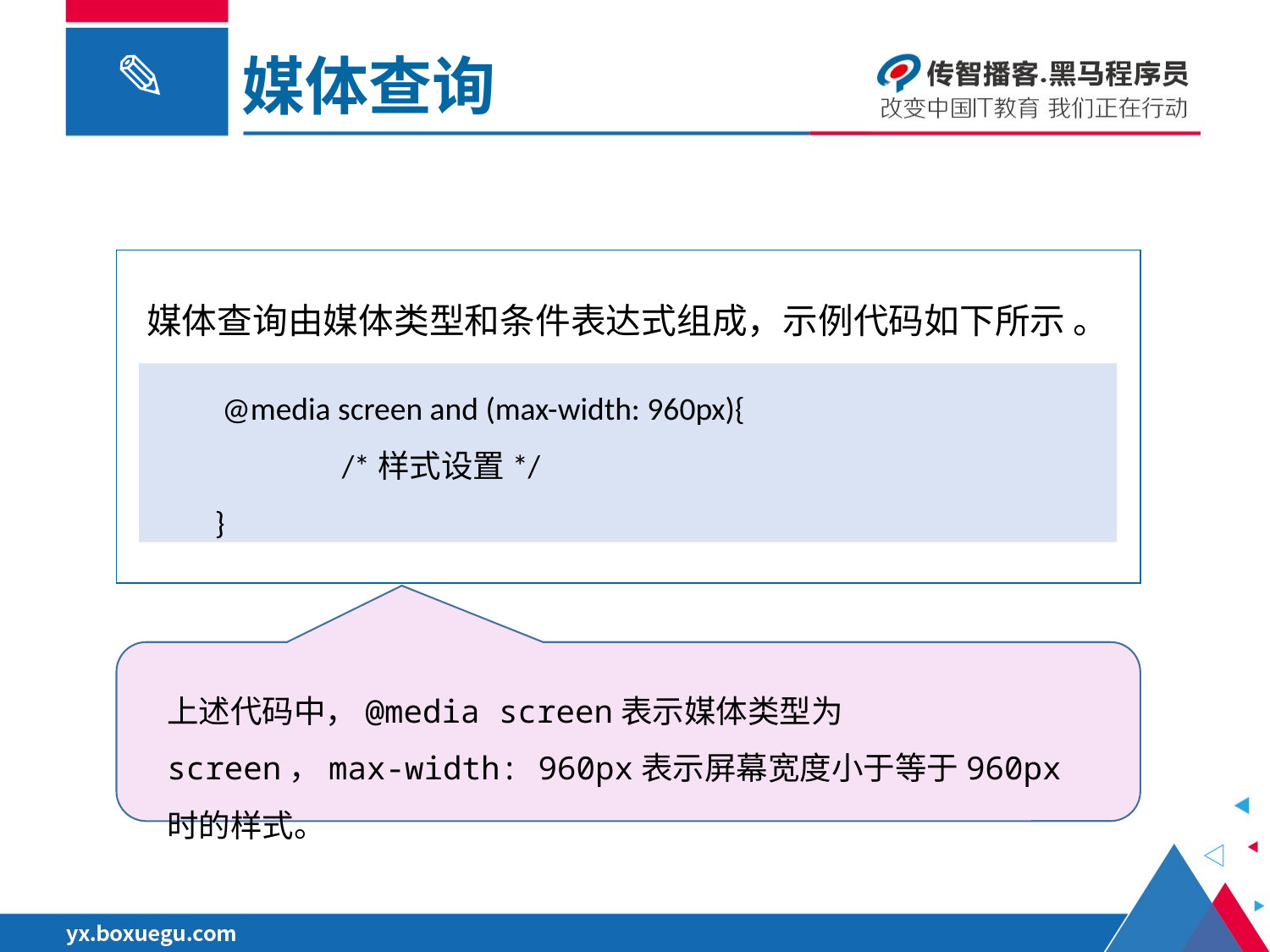

媒体查询

媒体查询由媒体类型和条件表达式组成，示例代码如下所示 。

 @media screen and (max-width: 960px){
	/*样式设置*/
}

上述代码中，@media screen表示媒体类型为screen，max-width: 960px表示屏幕宽度小于等于960px时的样式。